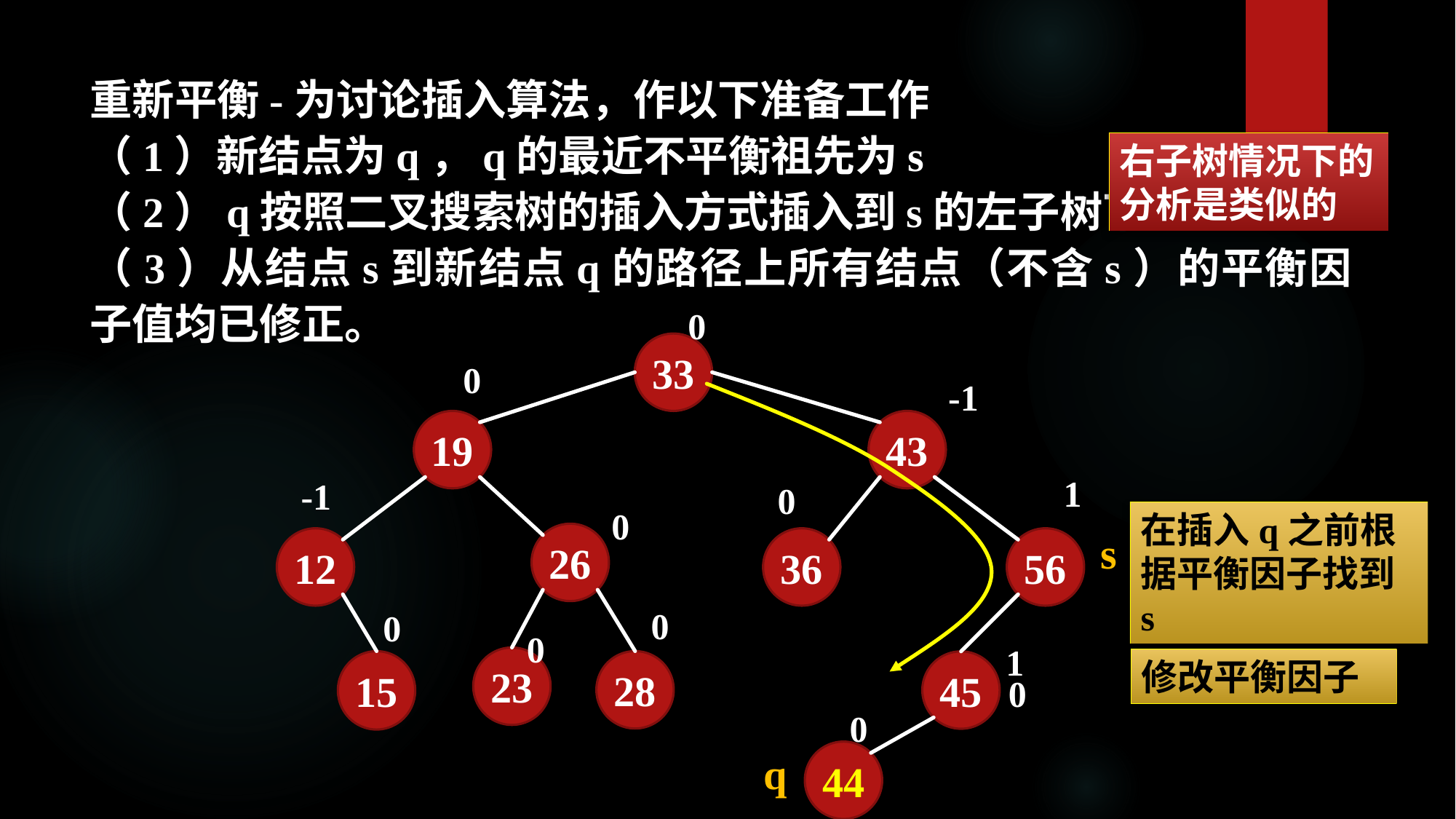

重新平衡-为讨论插入算法，作以下准备工作
（1）新结点为q，q的最近不平衡祖先为s
（2）q按照二叉搜索树的插入方式插入到s的左子树下
（3）从结点s到新结点q的路径上所有结点（不含s）的平衡因子值均已修正。
右子树情况下的分析是类似的
0
33
0
-1

19
43
1
-1
0
0
在插入q之前根据平衡因子找到s
s
26
12
36
56
0
0
0
1
23
修改平衡因子
15
28
45
0
0
44
q